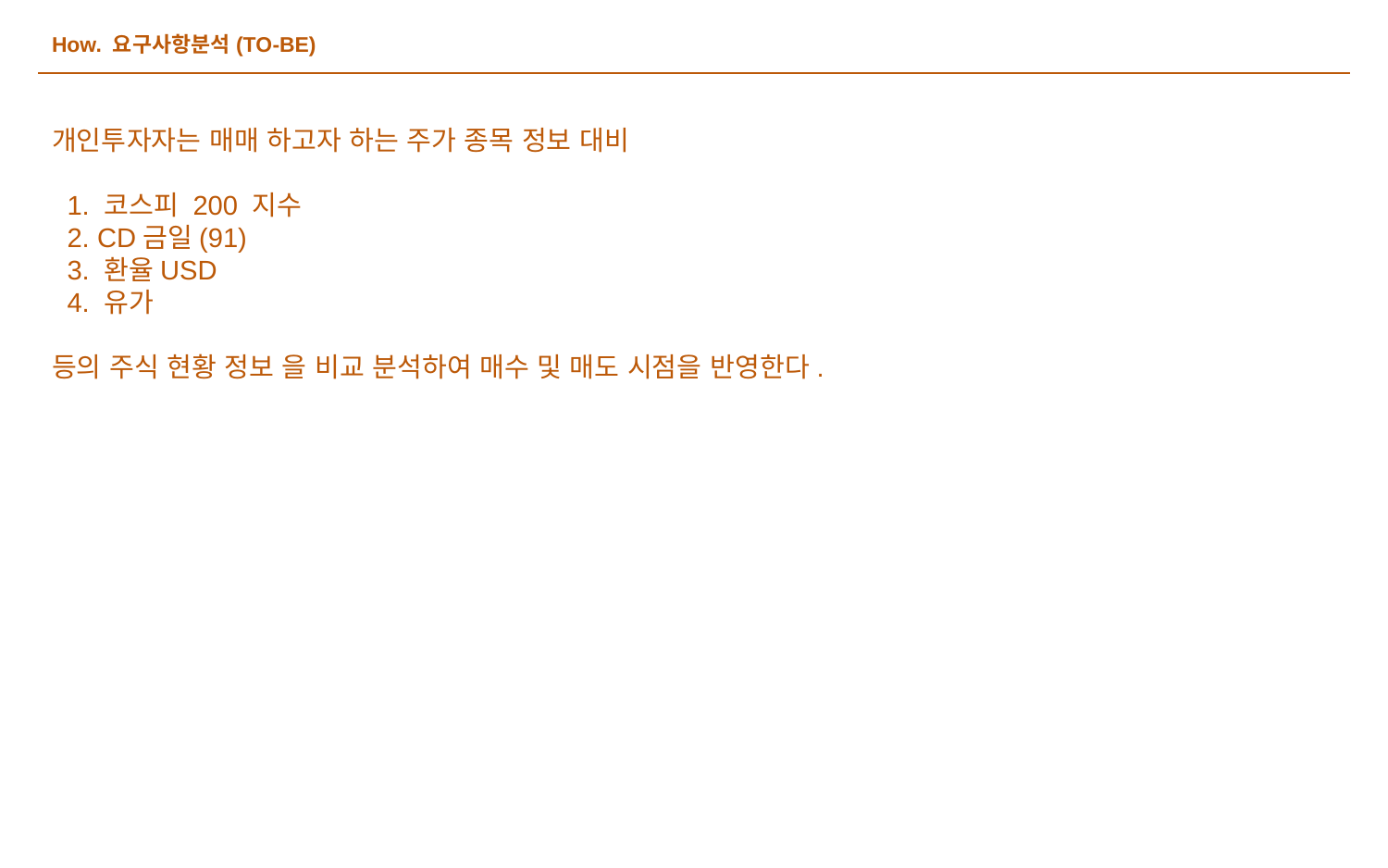

How. 요구사항분석(TO-BE)
개인투자자는 매매 하고자 하는 주가 종목 정보 대비

  1. 코스피 200 지수
  2. CD금일(91)
  3. 환율USD
  4. 유가

등의 주식 현황 정보 을 비교 분석하여 매수 및 매도 시점을 반영한다.